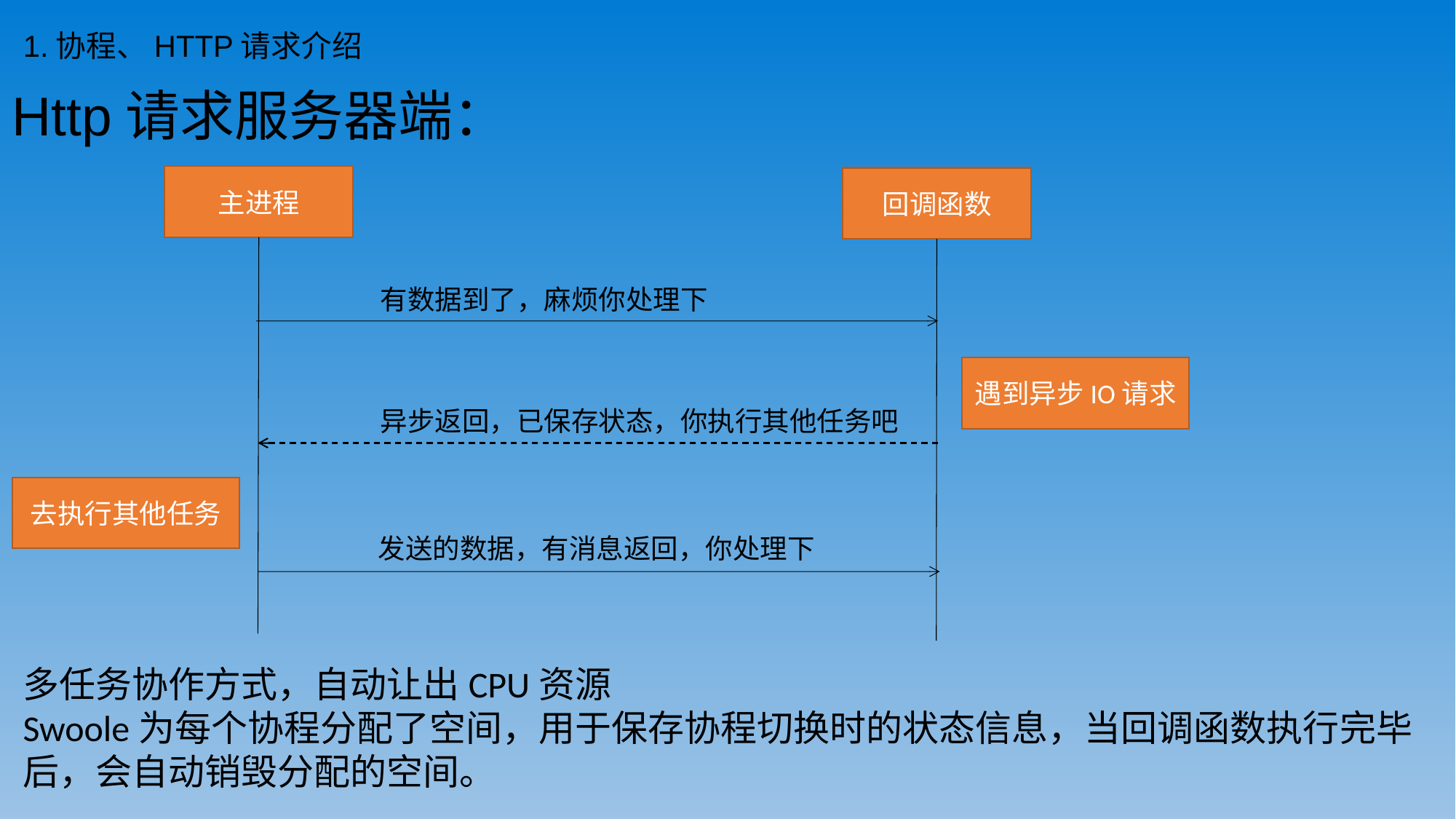

1.协程、HTTP请求介绍
# Http请求服务器端：
主进程
回调函数
有数据到了，麻烦你处理下
遇到异步IO请求
异步返回，已保存状态，你执行其他任务吧
去执行其他任务
发送的数据，有消息返回，你处理下
多任务协作方式，自动让出CPU资源
Swoole为每个协程分配了空间，用于保存协程切换时的状态信息，当回调函数执行完毕后，会自动销毁分配的空间。